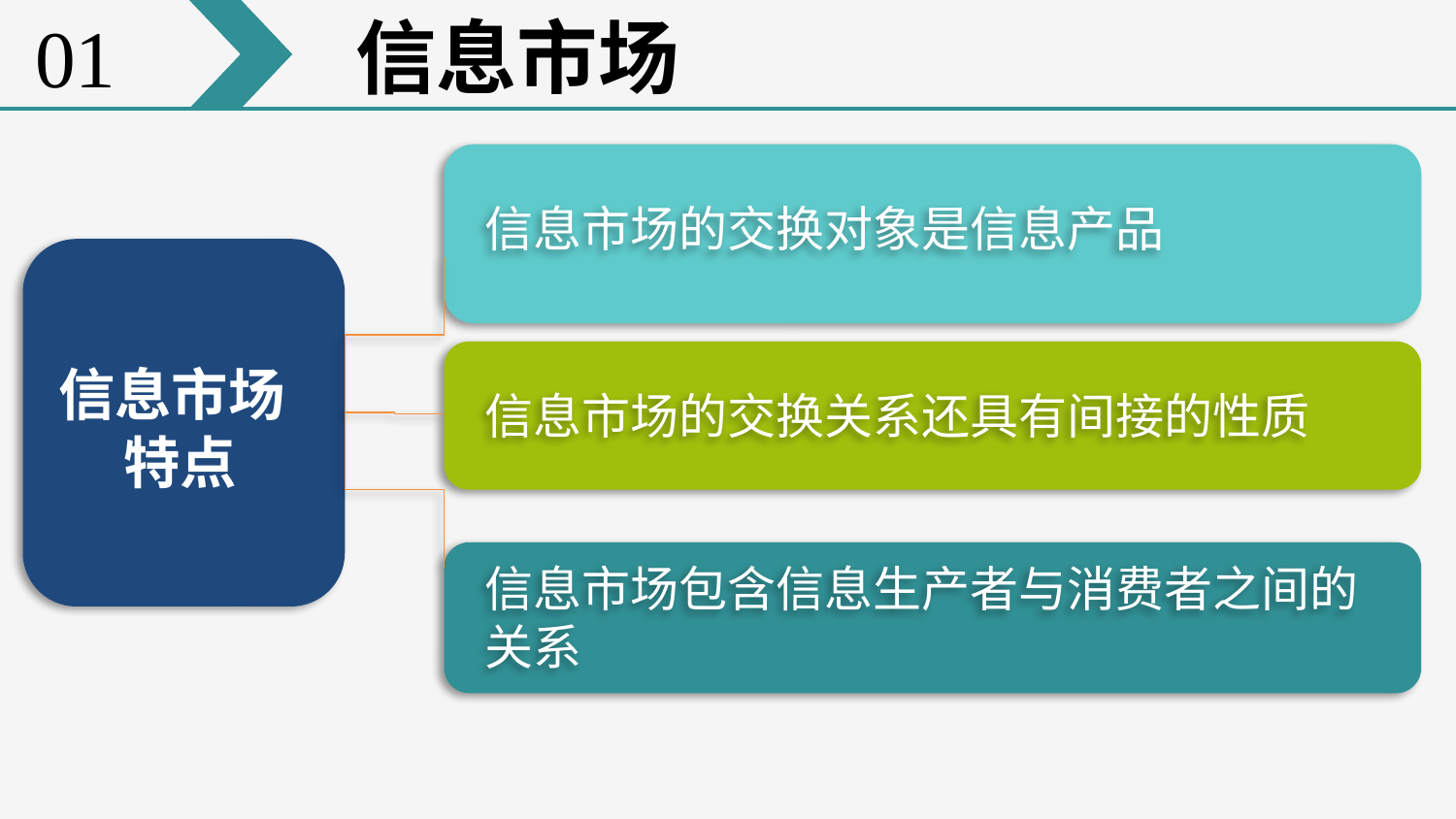

01
 信息市场

信息市场的交换对象是信息产品

信息市场
    特点
信息市场的交换关系还具有间接的性质

信息市场包含信息生产者与消费者之间的关系